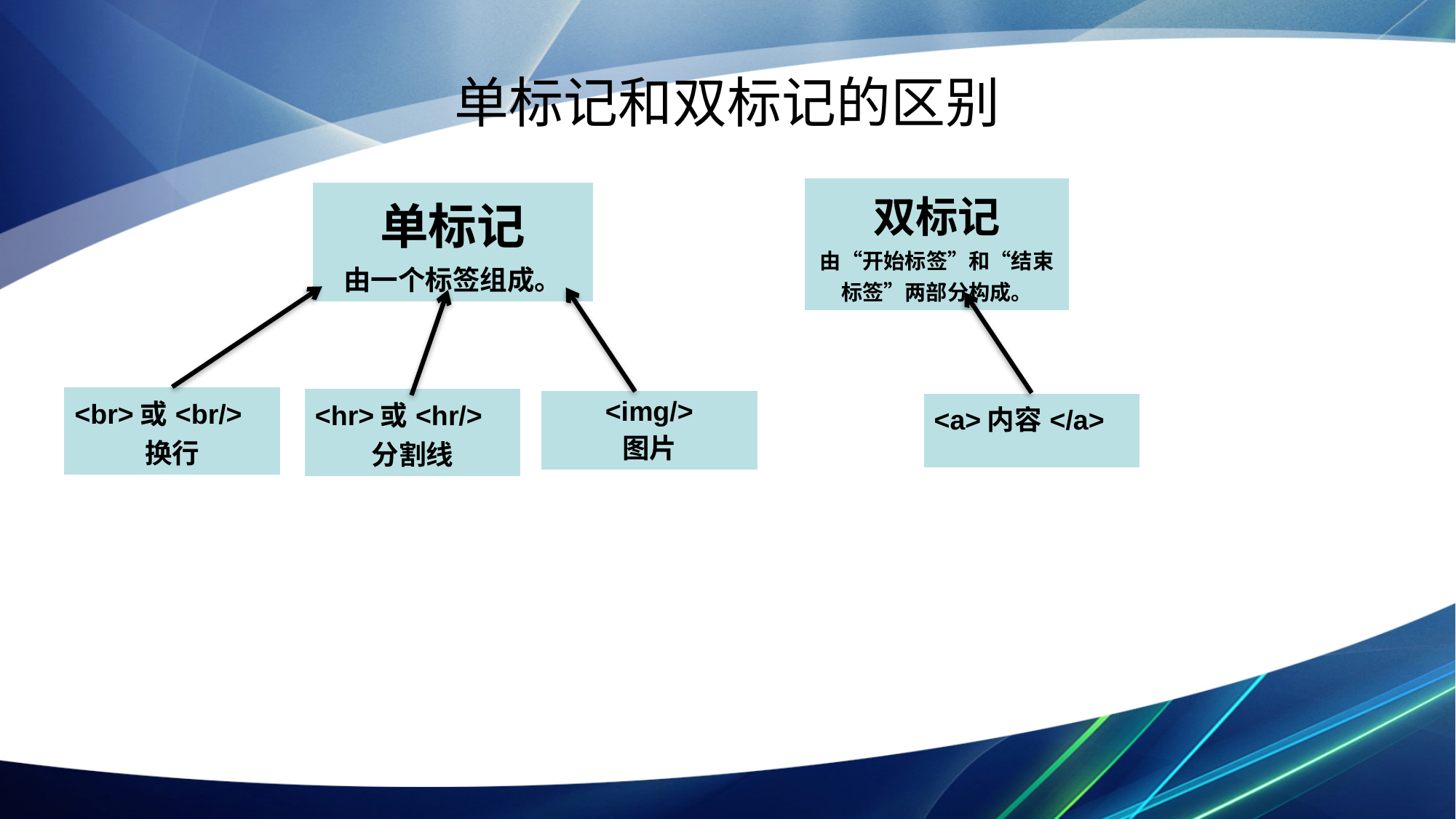

# 单标记和双标记的区别
| 双标记 由“开始标签”和“结束标签”两部分构成。 |
| --- |
| 单标记 由一个标签组成。 |
| --- |

| <br>或<br/> 换行 |
| --- |
| <hr>或<hr/> 分割线 |
| --- |
| <img/> 图片 |
| --- |
| <a>内容</a> |
| --- |